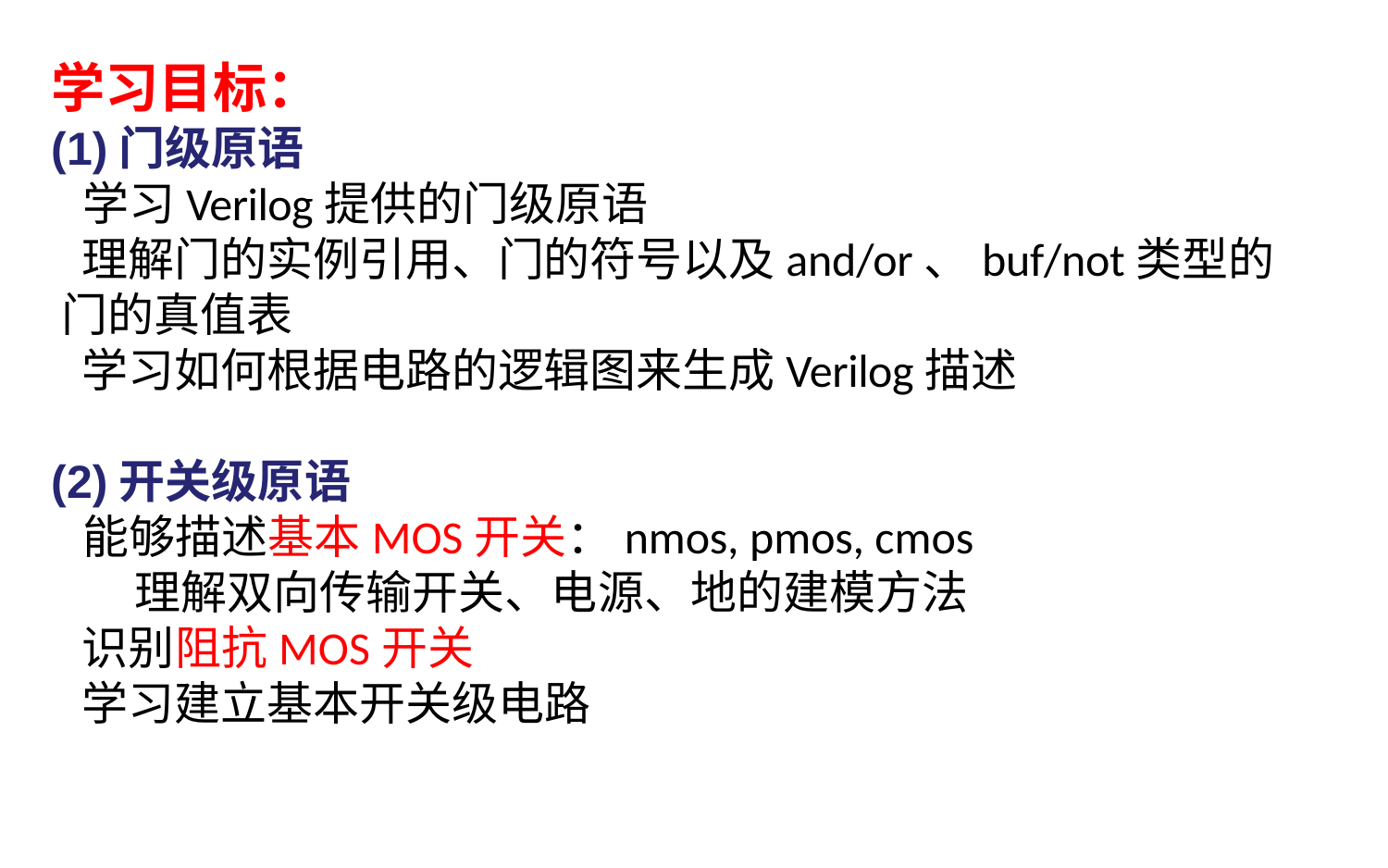

# 学习目标： (1)门级原语 学习Verilog提供的门级原语 理解门的实例引用、门的符号以及and/or、buf/not类型的  门的真值表 学习如何根据电路的逻辑图来生成Verilog描述 (2)开关级原语 能够描述基本MOS开关：nmos, pmos, cmos 理解双向传输开关、电源、地的建模方法 识别阻抗MOS开关 学习建立基本开关级电路